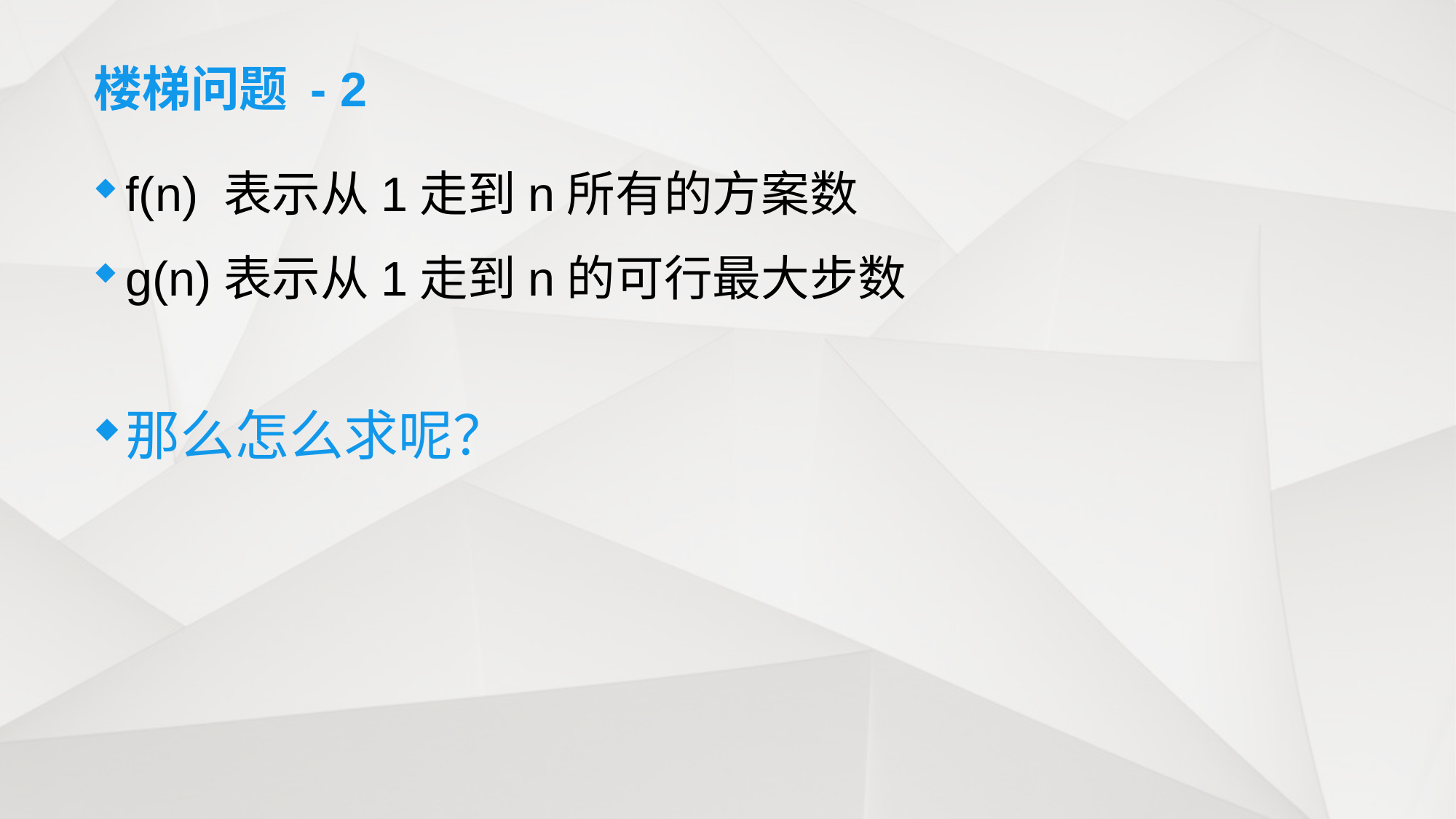

# 楼梯问题 - 2

f(n) 表示从1走到n所有的方案数
g(n)表示从1走到n的可行最大步数

那么怎么求呢？